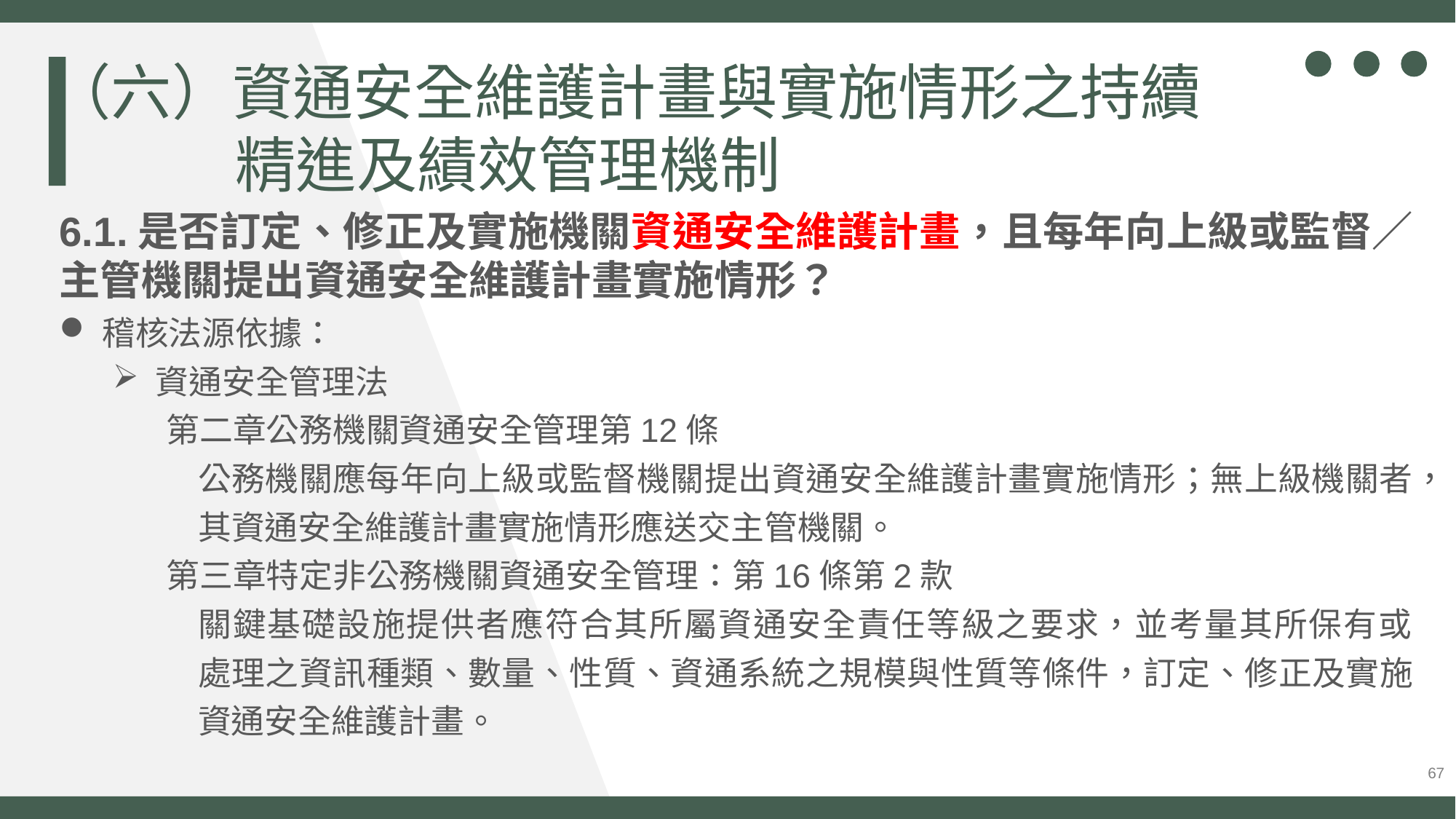

（六）資通安全維護計畫與實施情形之持續精進及績效管理機制
6.1.是否訂定、修正及實施機關資通安全維護計畫，且每年向上級或監督／主管機關提出資通安全維護計畫實施情形？
稽核法源依據：
資通安全管理法
第二章公務機關資通安全管理第12條
公務機關應每年向上級或監督機關提出資通安全維護計畫實施情形；無上級機關者，其資通安全維護計畫實施情形應送交主管機關。
第三章特定非公務機關資通安全管理：第16條第2款
關鍵基礎設施提供者應符合其所屬資通安全責任等級之要求，並考量其所保有或
處理之資訊種類、數量、性質、資通系統之規模與性質等條件，訂定、修正及實施資通安全維護計畫。
67